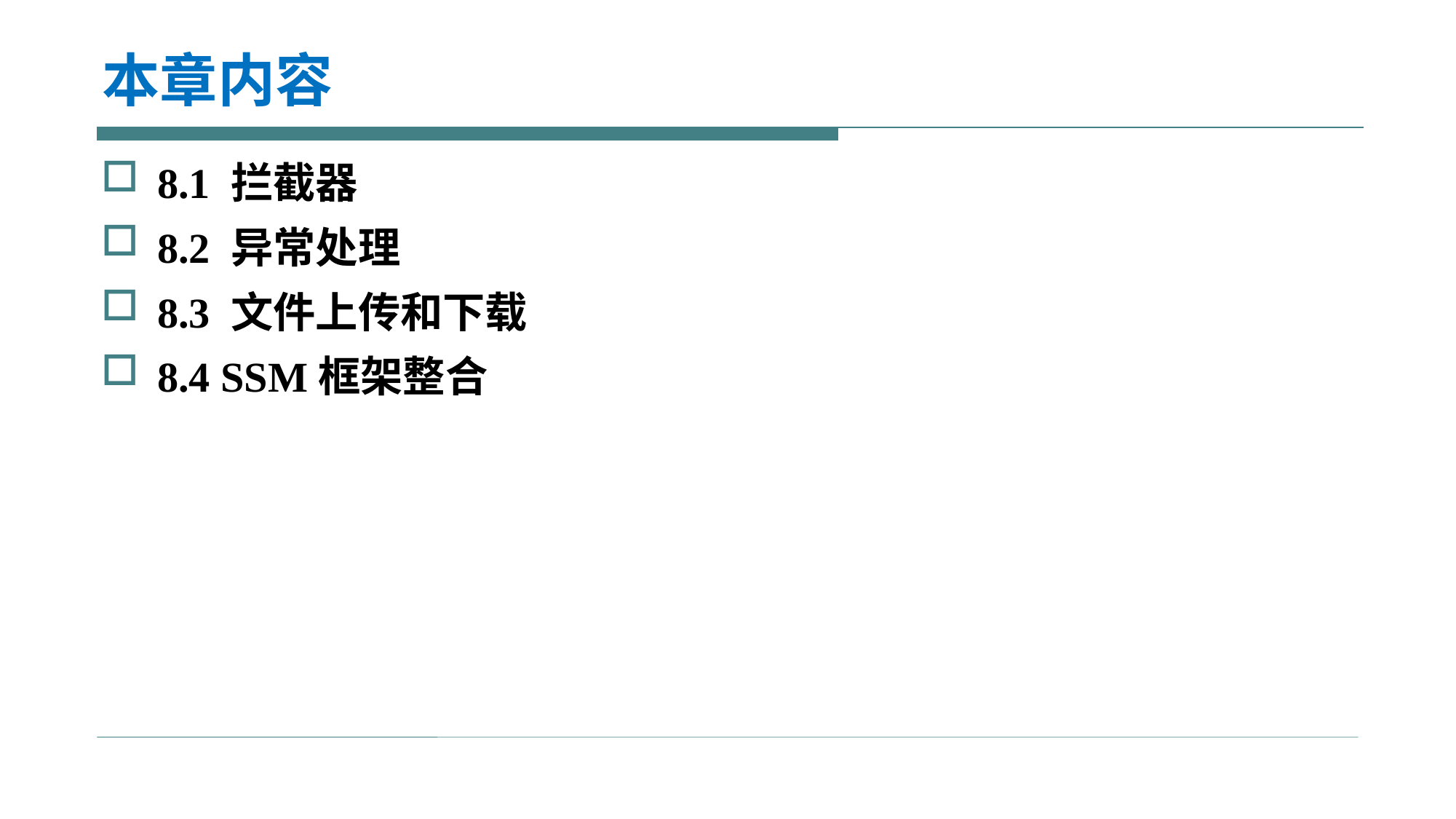

# 本章内容
8.1 拦截器
8.2 异常处理
8.3 文件上传和下载
8.4 SSM框架整合
3